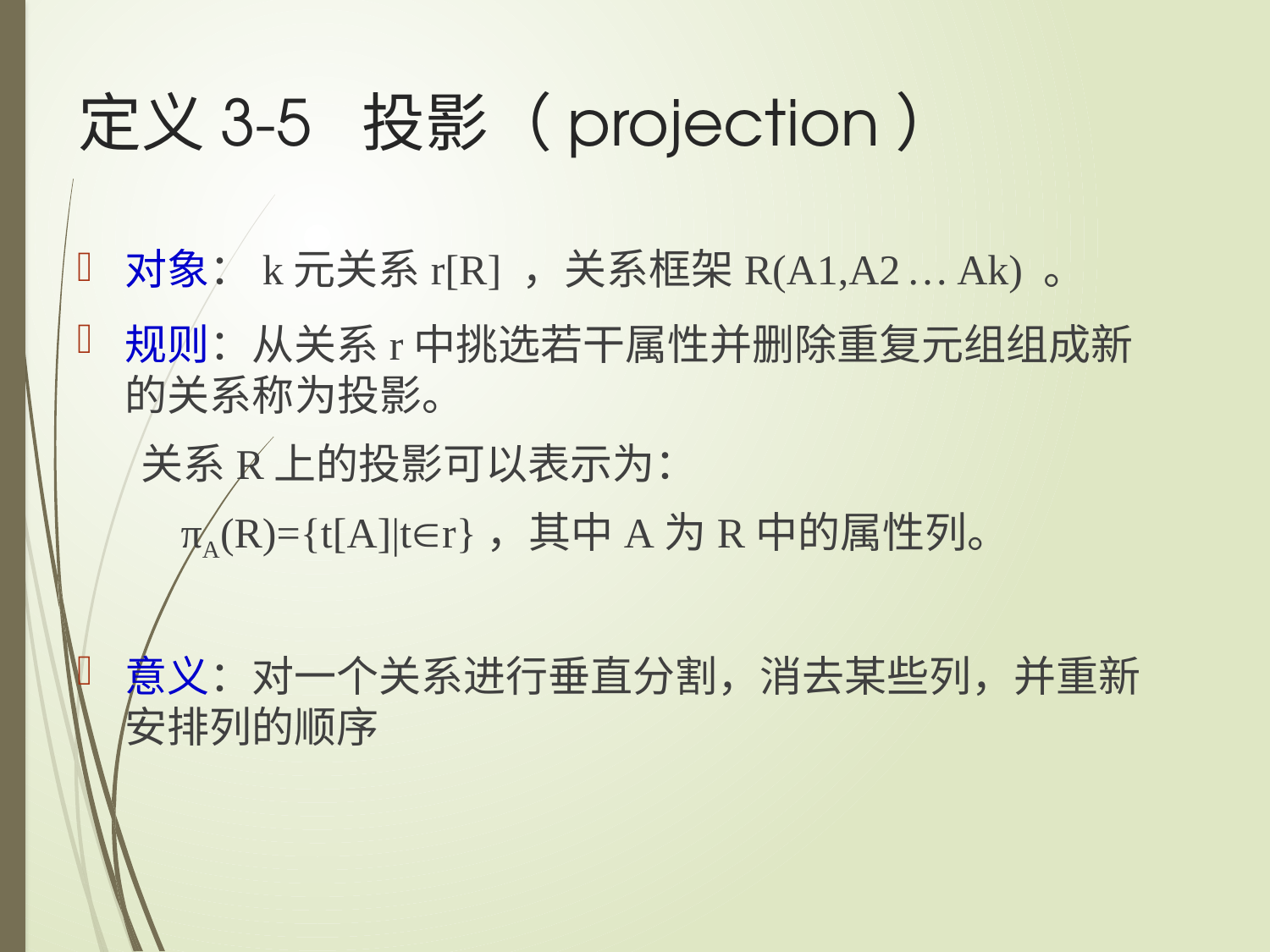

# 定义3-5  投影（projection）
对象：k元关系r[R] ，关系框架R(A1,A2 … Ak) 。
规则：从关系r中挑选若干属性并删除重复元组组成新的关系称为投影。
关系R上的投影可以表示为：
	πA(R)={t[A]|t∈r}，其中A为R中的属性列。

意义：对一个关系进行垂直分割，消去某些列，并重新安排列的顺序